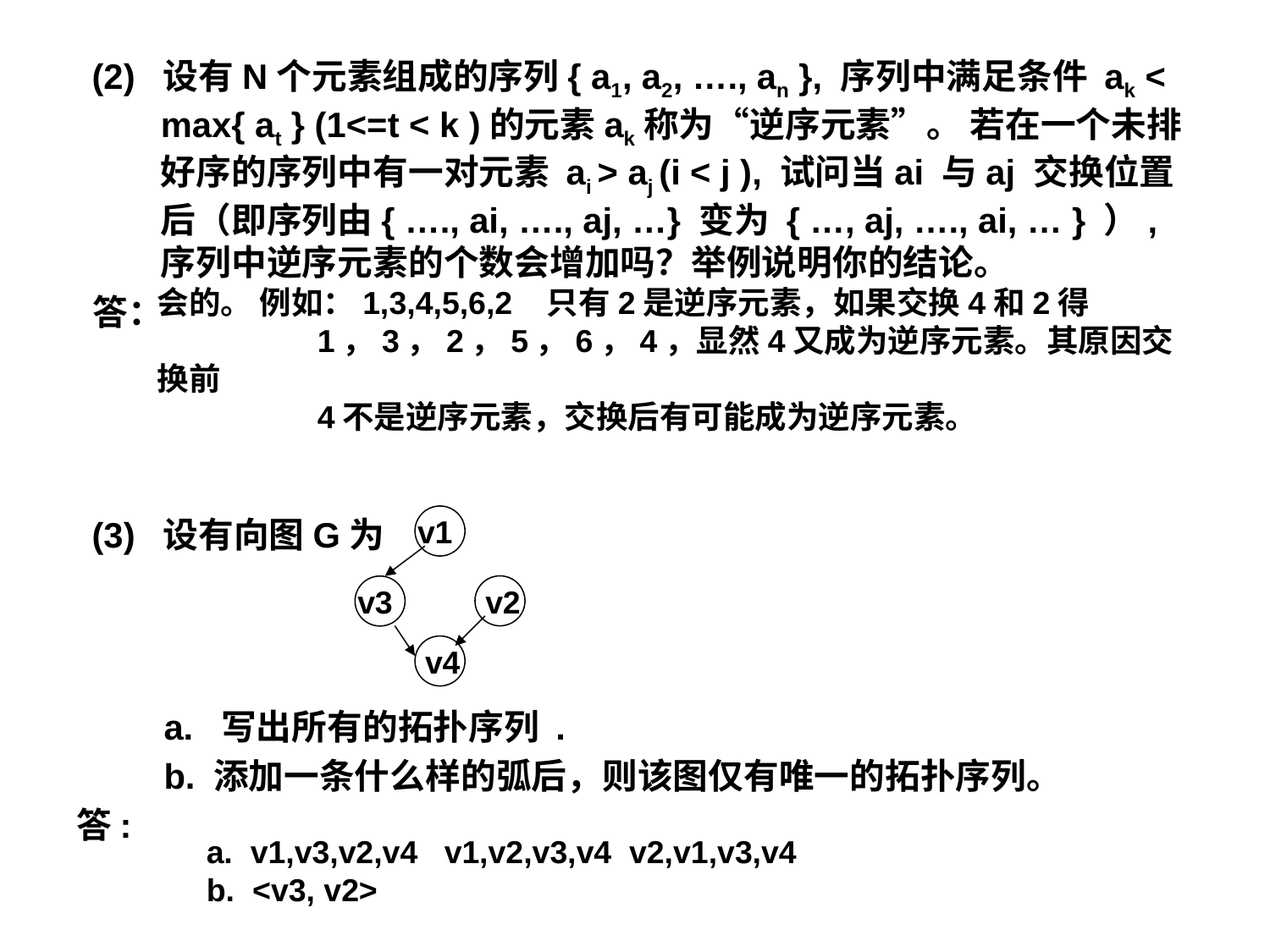

(2)  设有N个元素组成的序列{ a1, a2, …., an }, 序列中满足条件 ak < max{ at } (1<=t < k )的元素ak称为“逆序元素”。 若在一个未排好序的序列中有一对元素 ai > aj (i < j ), 试问当ai 与aj 交换位置后（即序列由{ …., ai, …., aj, …} 变为 { …, aj, …., ai, … } ）, 序列中逆序元素的个数会增加吗？举例说明你的结论。
 答：

 (3)  设有向图G为

         a.  写出所有的拓扑序列 .
         b. 添加一条什么样的弧后，则该图仅有唯一的拓扑序列。
答:
会的。 例如：1,3,4,5,6,2   只有2是逆序元素，如果交换4和2得
                  1，3，2，5，6，4，显然4又成为逆序元素。其原因交换前
                  4不是逆序元素，交换后有可能成为逆序元素。
v1

v3

  v2

  v4

 a.  v1,v3,v2,v4   v1,v2,v3,v4  v2,v1,v3,v4
 b.  <v3, v2>